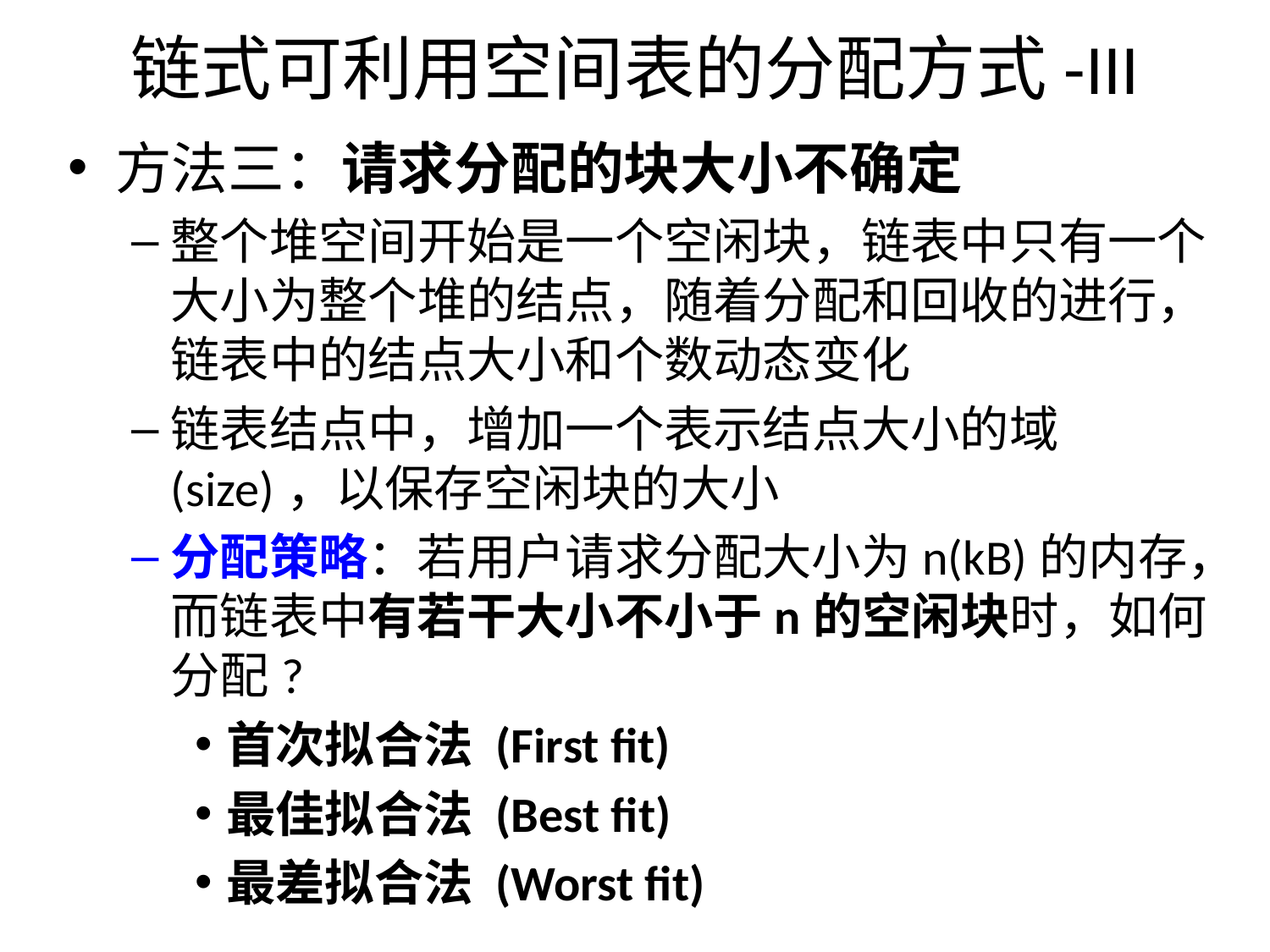

# 链式可利用空间表的分配方式-III
方法三：请求分配的块大小不确定
整个堆空间开始是一个空闲块，链表中只有一个大小为整个堆的结点，随着分配和回收的进行，链表中的结点大小和个数动态变化
链表结点中，增加一个表示结点大小的域(size)，以保存空闲块的大小
分配策略：若用户请求分配大小为n(kB)的内存，而链表中有若干大小不小于n的空闲块时，如何分配?
首次拟合法 (First fit)
最佳拟合法 (Best fit)
最差拟合法 (Worst fit)